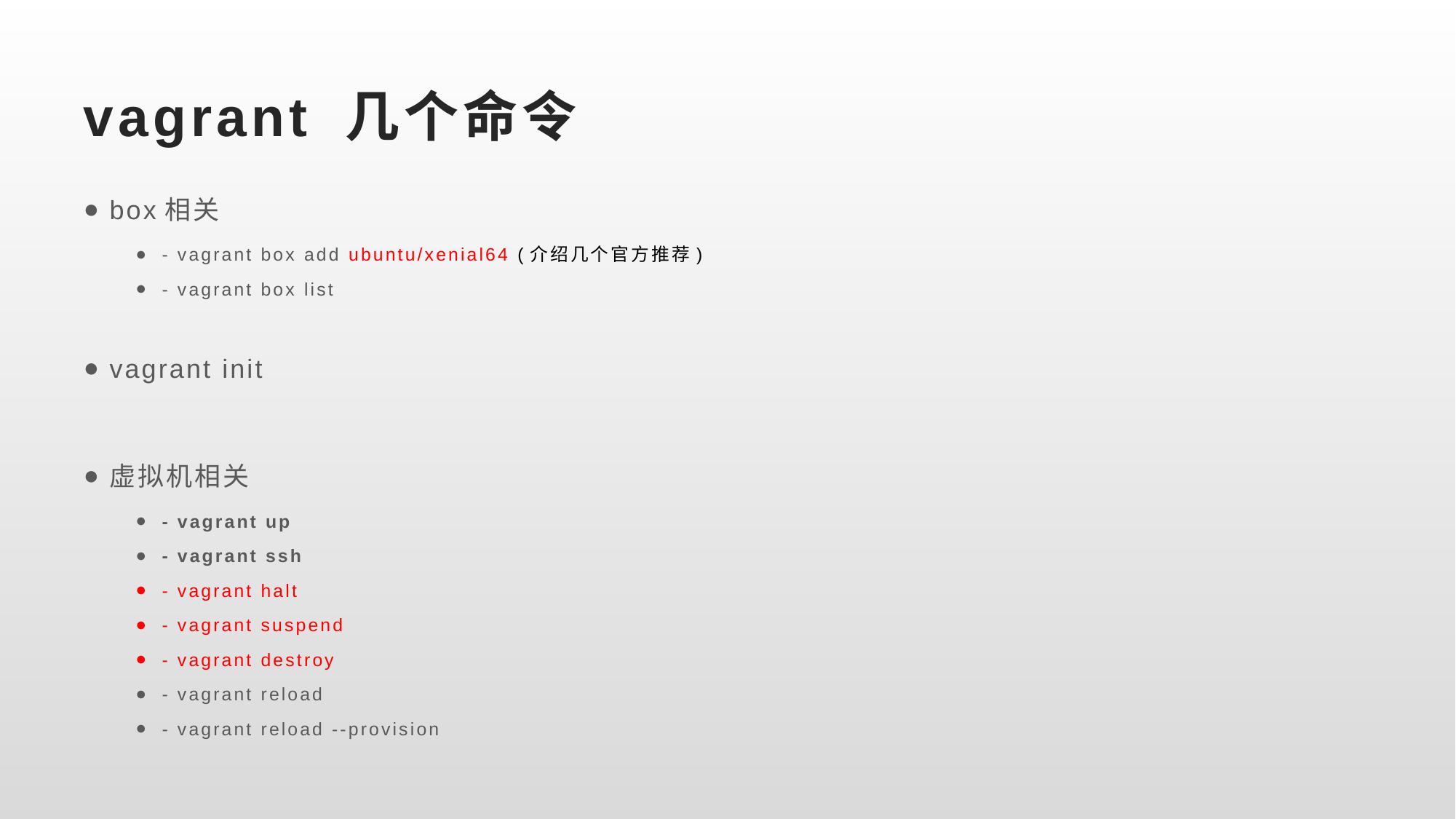

# vagrant 几个命令
box相关
- vagrant box add ubuntu/xenial64 (介绍几个官方推荐)
- vagrant box list

vagrant init

虚拟机相关
- vagrant up
- vagrant ssh
- vagrant halt
- vagrant suspend
- vagrant destroy
- vagrant reload
- vagrant reload --provision